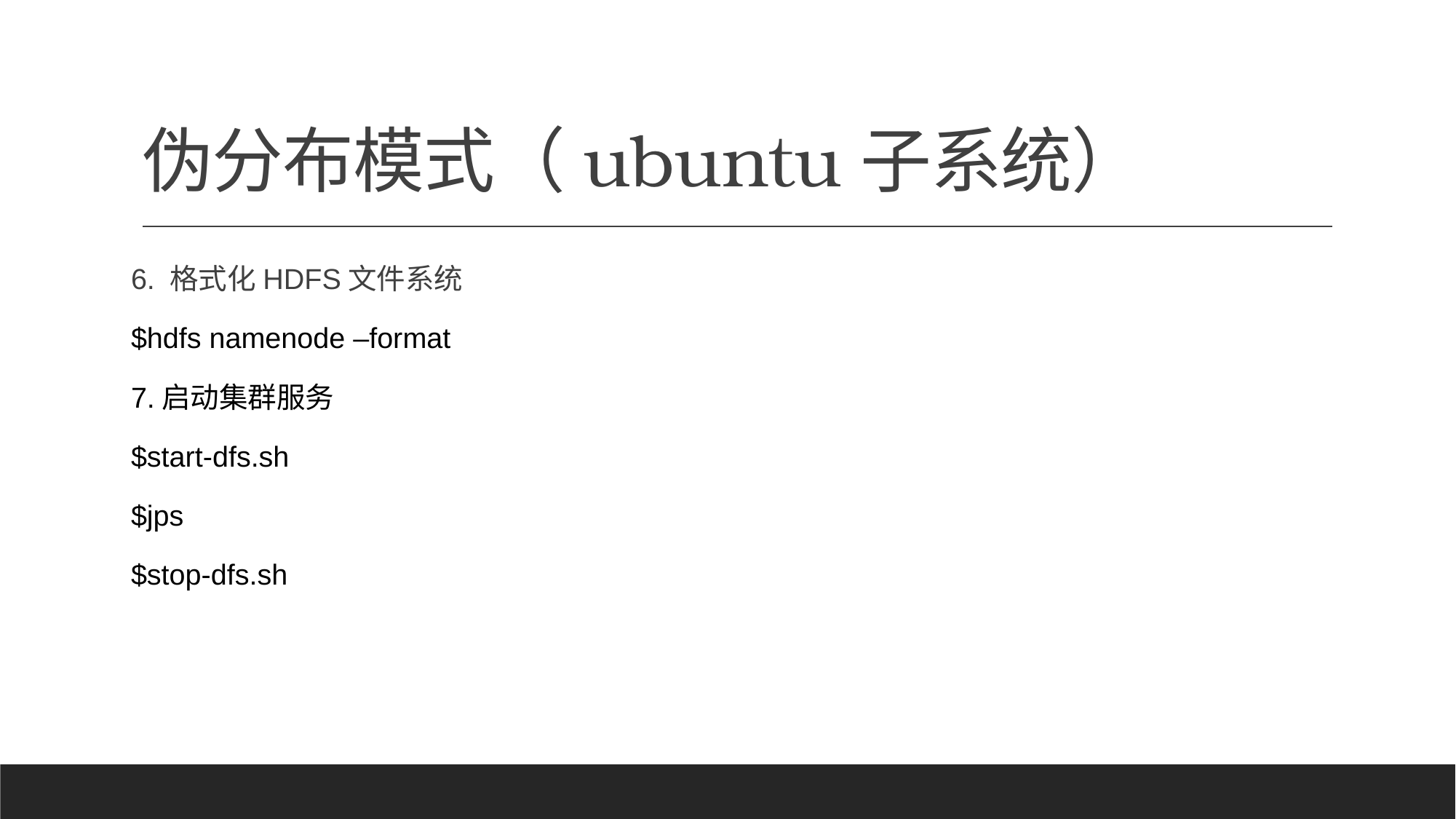

# 伪分布模式（ubuntu子系统）
6. 格式化HDFS文件系统
$hdfs namenode –format
7.启动集群服务
$start-dfs.sh
$jps
$stop-dfs.sh